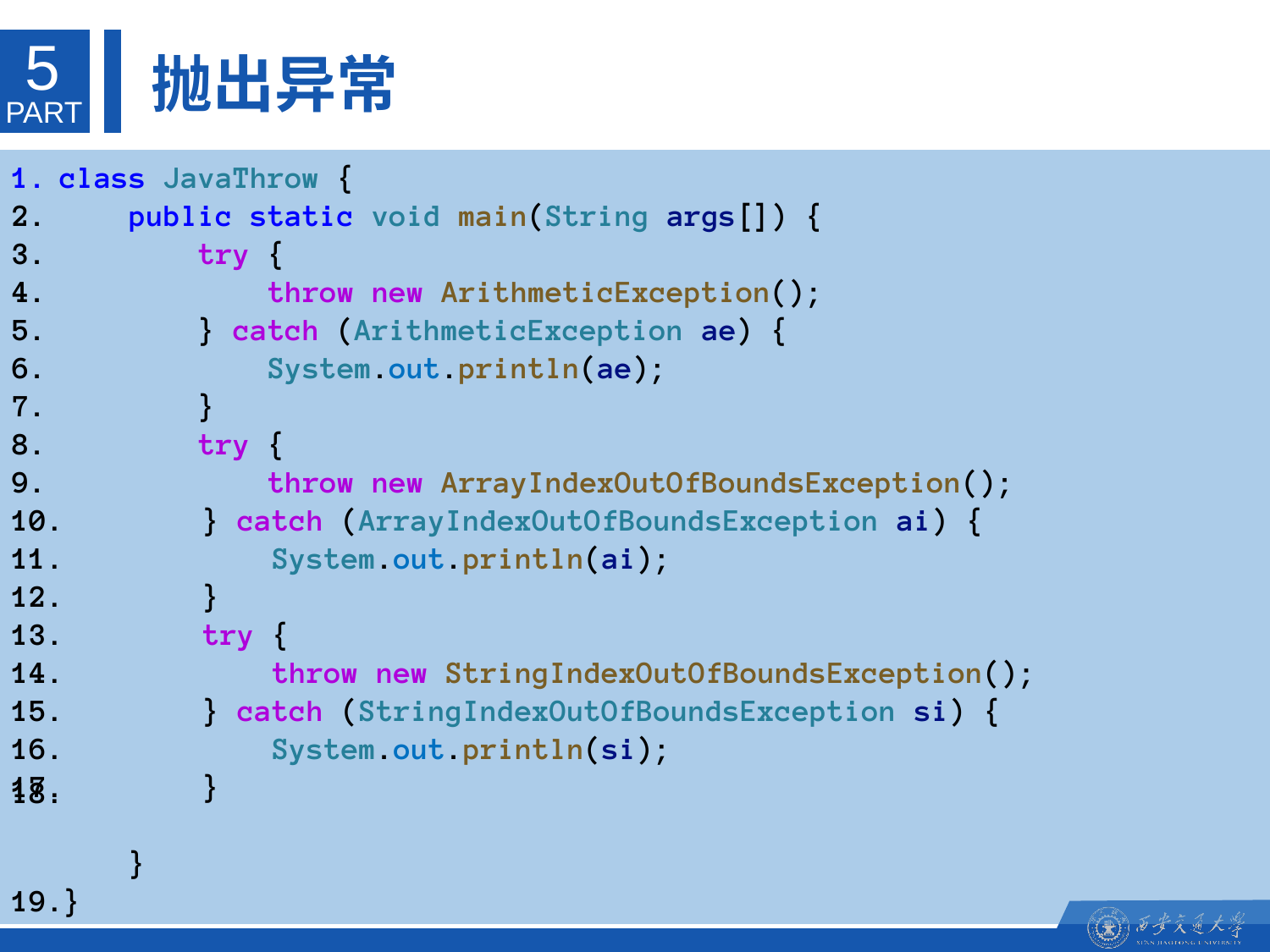

5
抛出异常
PART
class JavaThrow {
    public static void main(String args[]) {
        try {
            throw new ArithmeticException();
        } catch (ArithmeticException ae) {
            System.out.println(ae);
        }
        try {
            throw new ArrayIndexOutOfBoundsException();
        } catch (ArrayIndexOutOfBoundsException ai) {
            System.out.println(ai);
        }
        try {
            throw new StringIndexOutOfBoundsException();
        } catch (StringIndexOutOfBoundsException si) {
            System.out.println(si);
        }
    }
}